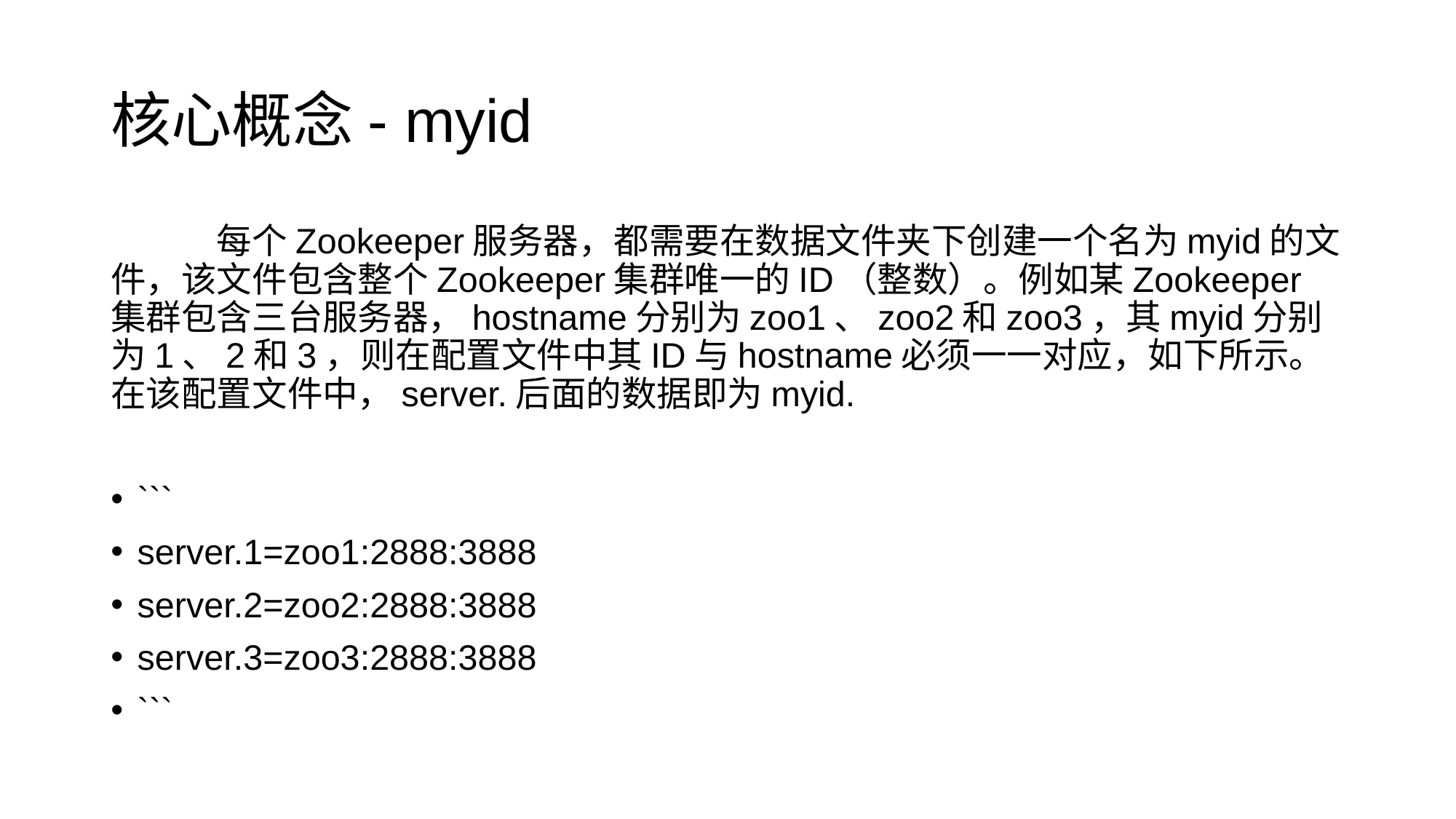

# 核心概念- myid
	每个Zookeeper服务器，都需要在数据文件夹下创建一个名为myid的文件，该文件包含整个Zookeeper集群唯一的ID（整数）。例如某Zookeeper集群包含三台服务器，hostname分别为zoo1、zoo2和zoo3，其myid分别为1、2和3，则在配置文件中其ID与hostname必须一一对应，如下所示。在该配置文件中，server.后面的数据即为myid.

```
server.1=zoo1:2888:3888
server.2=zoo2:2888:3888
server.3=zoo3:2888:3888
```